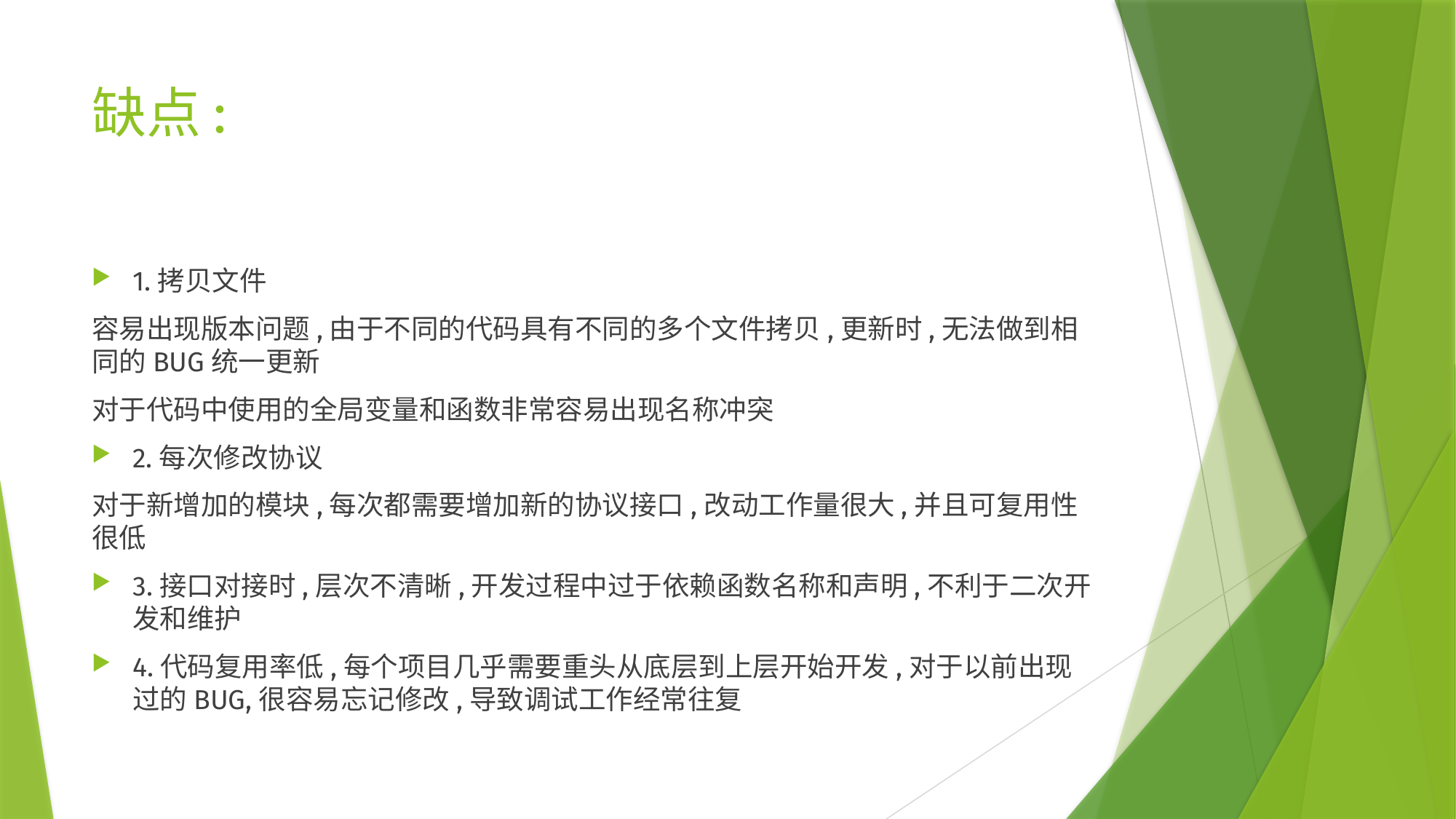

# 缺点:
1.拷贝文件
容易出现版本问题,由于不同的代码具有不同的多个文件拷贝,更新时,无法做到相同的BUG统一更新
对于代码中使用的全局变量和函数非常容易出现名称冲突
2.每次修改协议
对于新增加的模块,每次都需要增加新的协议接口,改动工作量很大,并且可复用性很低
3.接口对接时,层次不清晰,开发过程中过于依赖函数名称和声明,不利于二次开发和维护
4.代码复用率低,每个项目几乎需要重头从底层到上层开始开发,对于以前出现过的BUG,很容易忘记修改,导致调试工作经常往复